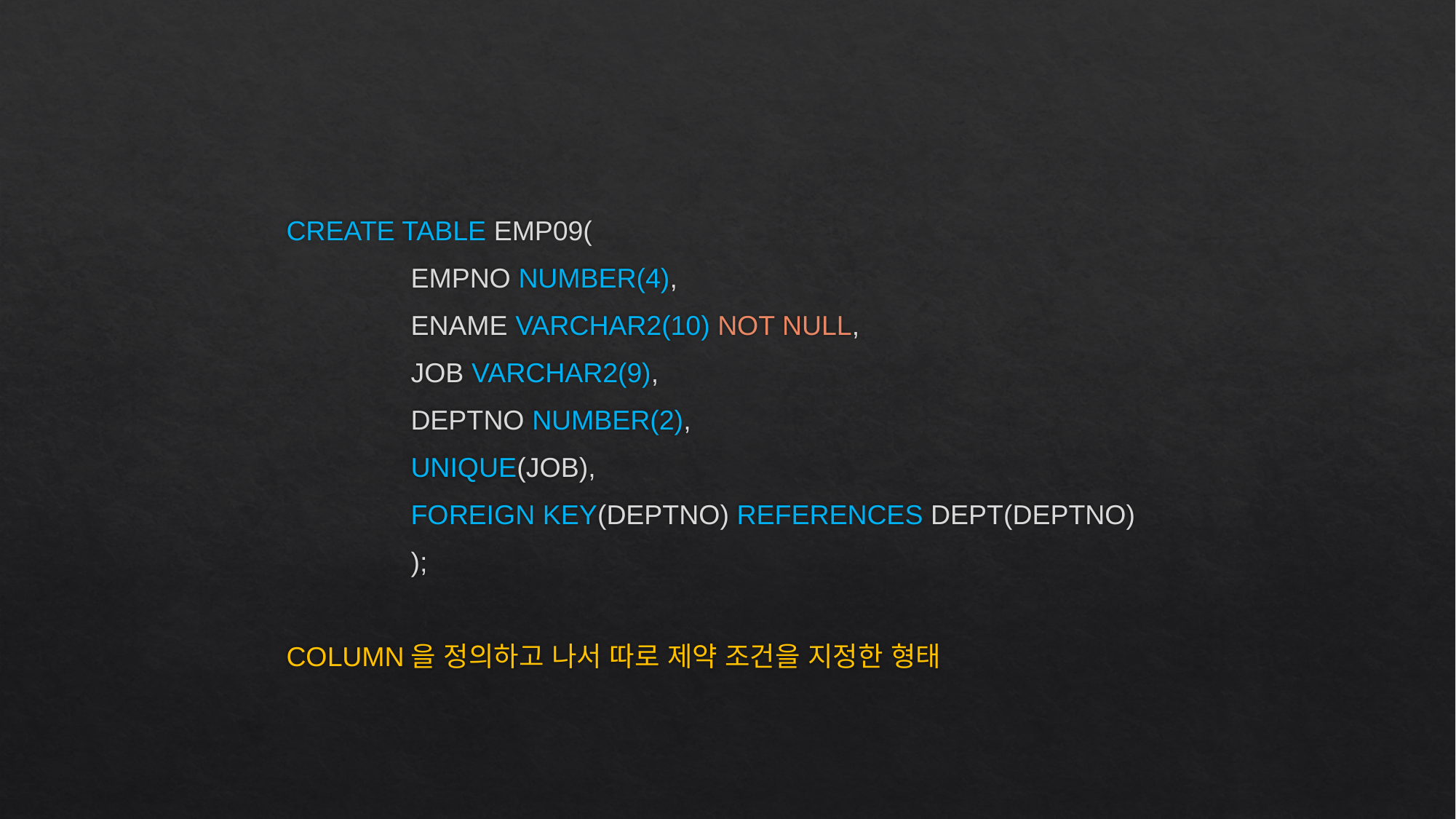

CREATE TABLE EMP09(
        	  EMPNO NUMBER(4),
        	  ENAME VARCHAR2(10) NOT NULL,
        	  JOB VARCHAR2(9),
        	  DEPTNO NUMBER(2),
        	  UNIQUE(JOB),
        	  FOREIGN KEY(DEPTNO) REFERENCES DEPT(DEPTNO)
        	  );

COLUMN을 정의하고 나서 따로 제약 조건을 지정한 형태